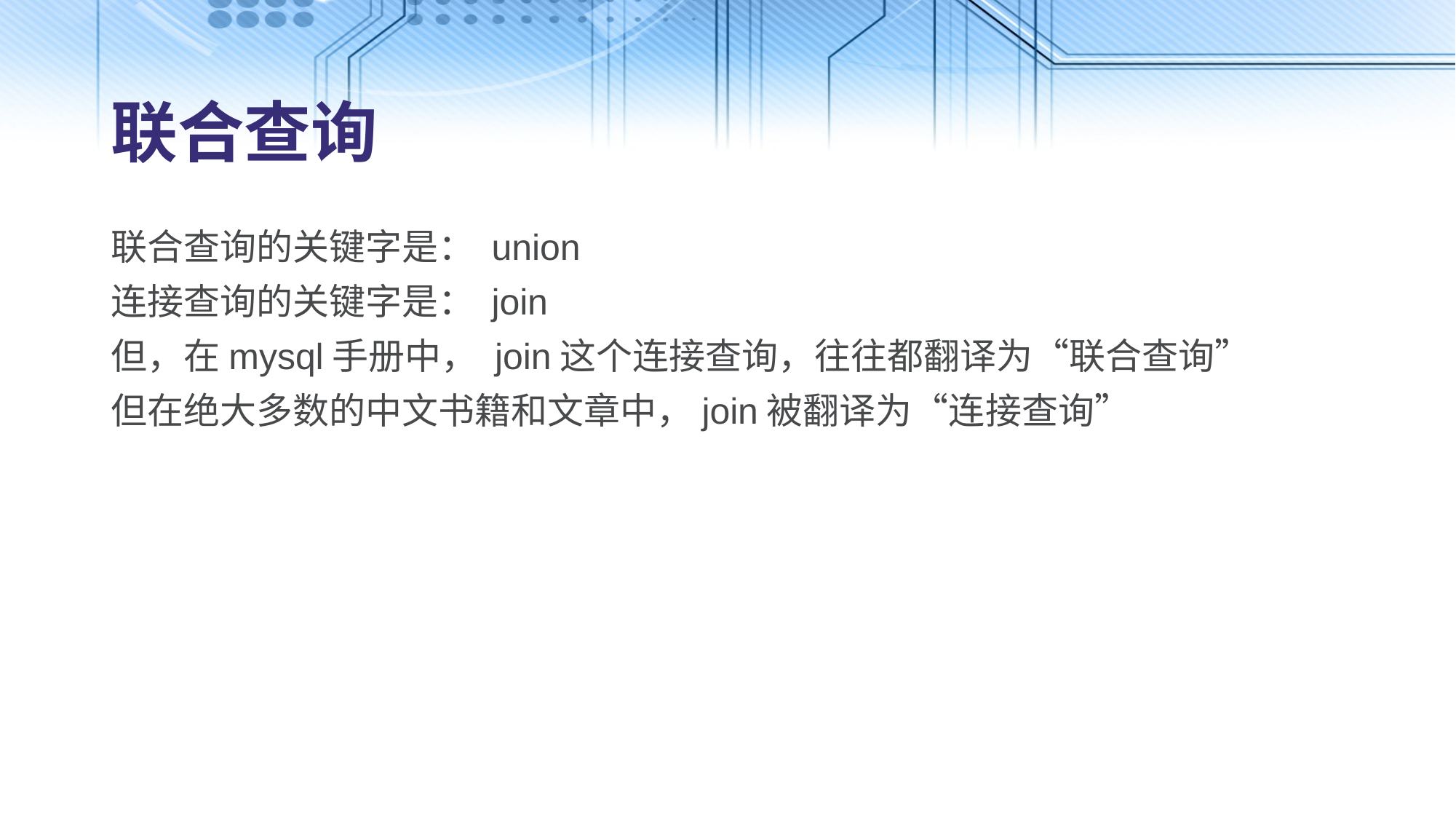

# 联合查询
联合查询的关键字是： union
连接查询的关键字是： join
但，在mysql手册中， join这个连接查询，往往都翻译为“联合查询”
但在绝大多数的中文书籍和文章中，join被翻译为“连接查询”